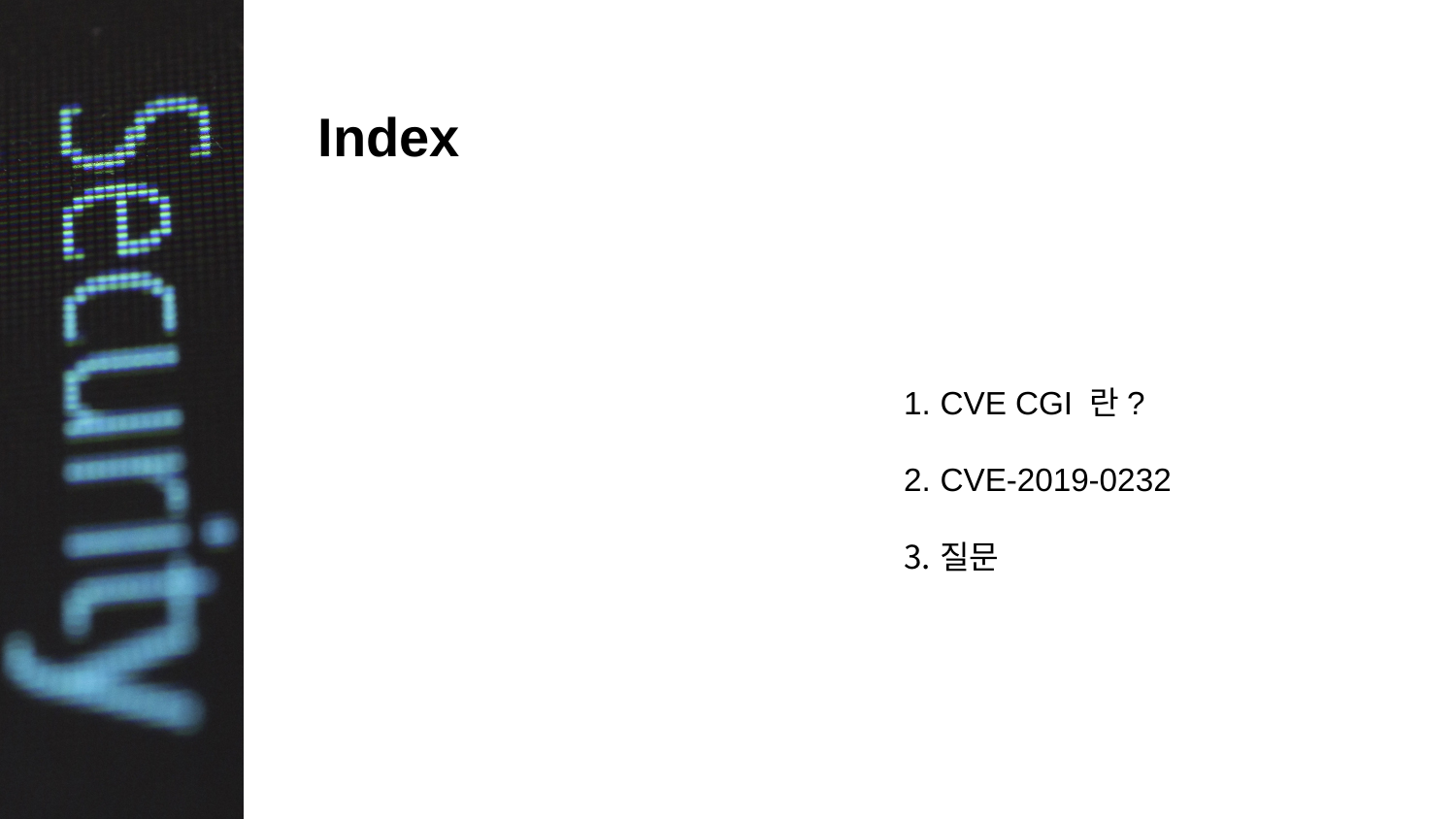

# Index
CVE CGI 란?

CVE-2019-0232

질문